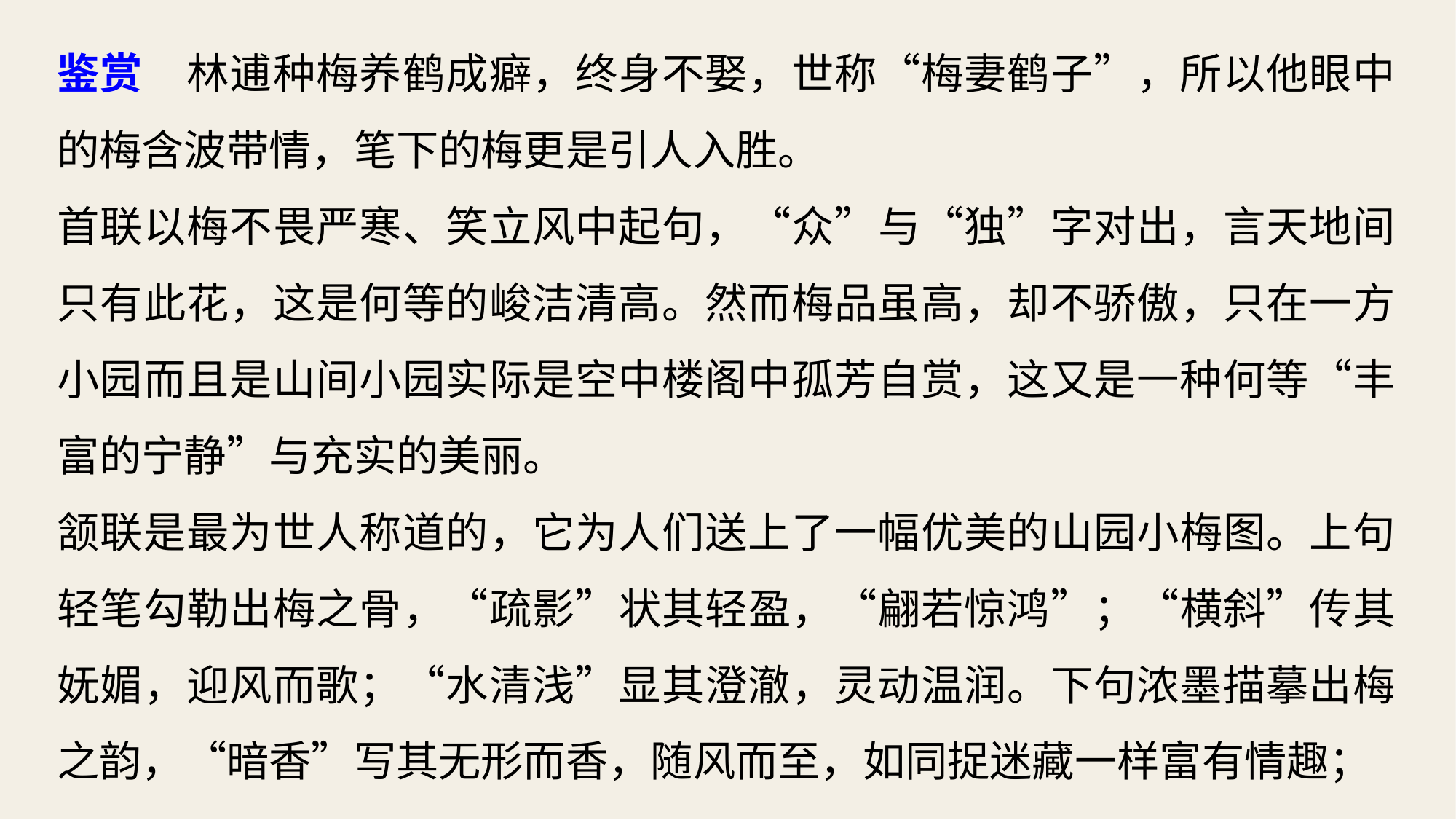

鉴赏　林逋种梅养鹤成癖，终身不娶，世称“梅妻鹤子”，所以他眼中的梅含波带情，笔下的梅更是引人入胜。
首联以梅不畏严寒、笑立风中起句，“众”与“独”字对出，言天地间只有此花，这是何等的峻洁清高。然而梅品虽高，却不骄傲，只在一方小园而且是山间小园实际是空中楼阁中孤芳自赏，这又是一种何等“丰富的宁静”与充实的美丽。
颔联是最为世人称道的，它为人们送上了一幅优美的山园小梅图。上句轻笔勾勒出梅之骨，“疏影”状其轻盈，“翩若惊鸿”；“横斜”传其妩媚，迎风而歌；“水清浅”显其澄澈，灵动温润。下句浓墨描摹出梅之韵，“暗香”写其无形而香，随风而至，如同捉迷藏一样富有情趣；